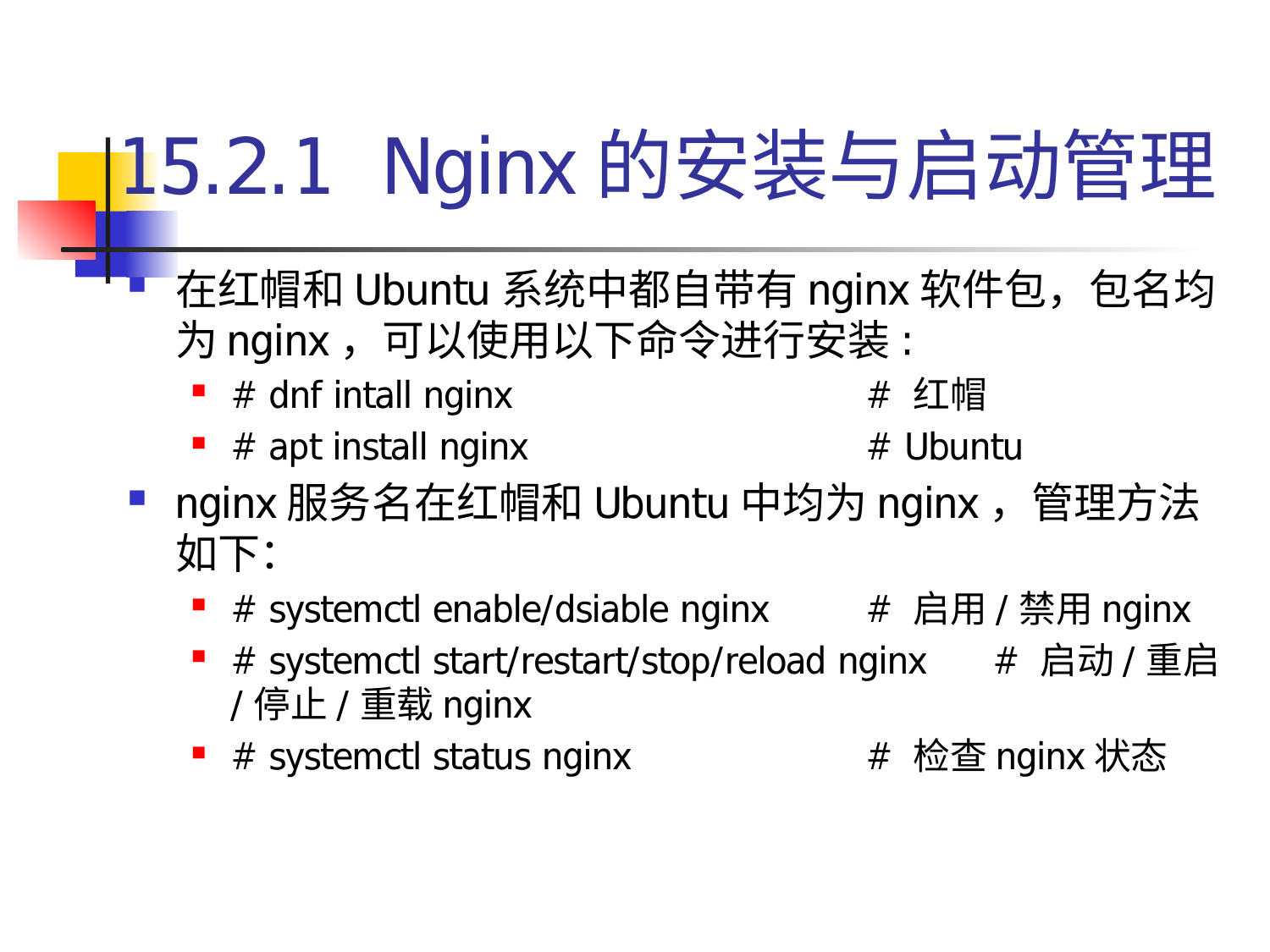

# 15.2.1  Nginx的安装与启动管理
在红帽和Ubuntu系统中都自带有nginx软件包，包名均为nginx，可以使用以下命令进行安装:
# dnf intall nginx 			# 红帽
# apt install nginx 			# Ubuntu
nginx服务名在红帽和Ubuntu中均为nginx，管理方法如下：
# systemctl enable/dsiable nginx 	# 启用/禁用nginx
# systemctl start/restart/stop/reload nginx 	# 启动/重启/停止/重载nginx
# systemctl status nginx 		# 检查nginx状态